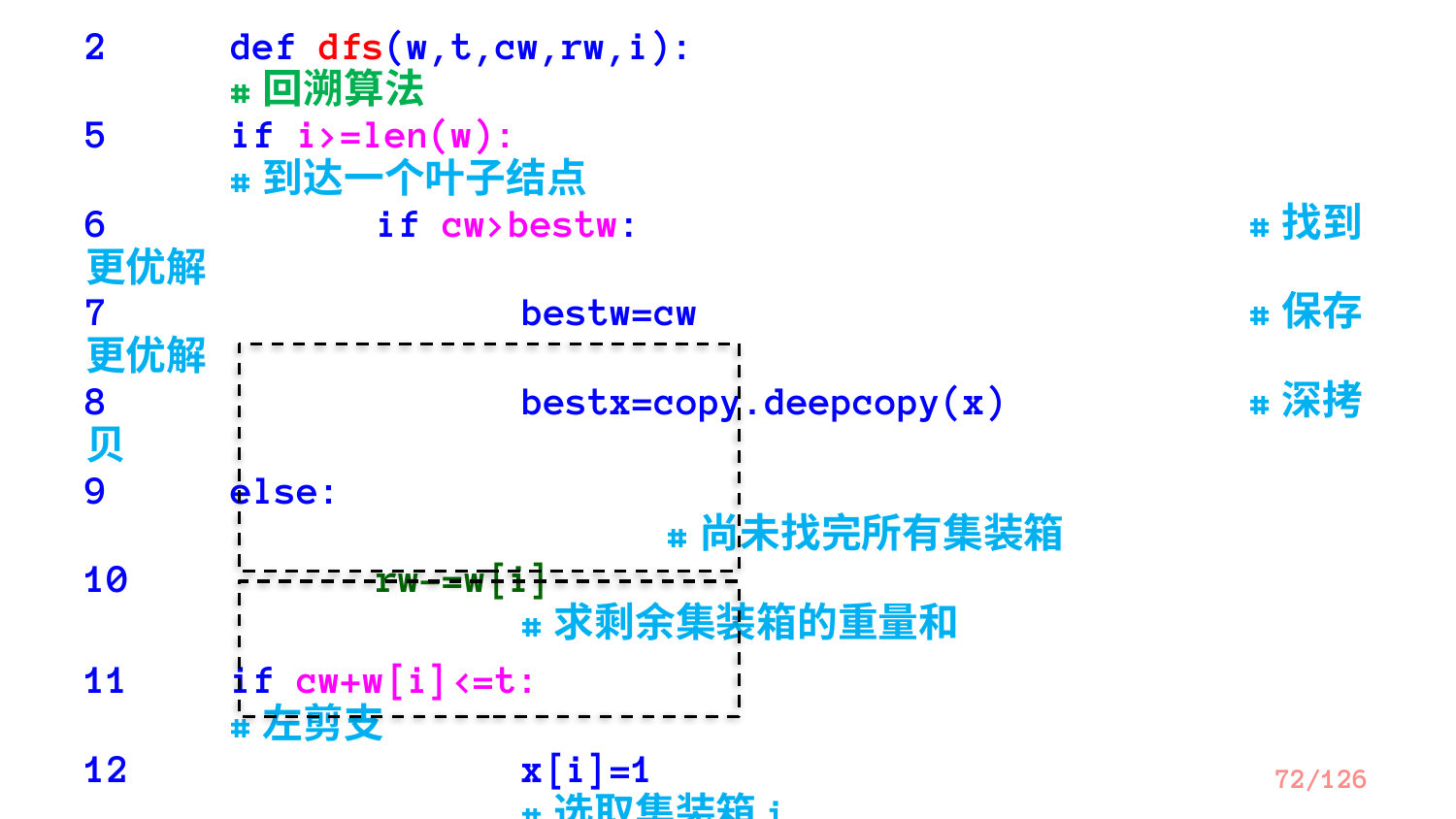

2	def dfs(w,t,cw,rw,i): 					#回溯算法
5  	if i>=len(w):							#到达一个叶子结点
6    		if cw>bestw:			      		#找到更优解
7      		bestw=cw		            	#保存更优解
8      		bestx=copy.deepcopy(x)		#深拷贝
9  	else:											#尚未找完所有集装箱
10   		rw-=w[i]								#求剩余集装箱的重量和
11    	if cw+w[i]<=t:						#左剪支
12     		x[i]=1								#选取集装箱i
13       	cw+=w[i]							#累计所选集装箱的重量和
14       	dfs(w,t,cw,rw,i+1)
15       	cw-=w[i]							#回溯cw
16    	if cw+rw>bestw:						#右剪支
17     		x[i]=0								#不选择集装箱i
18       	dfs(w,t,cw,rw,i+1)
19     	rw+=w[i]								#回溯rw

72/126